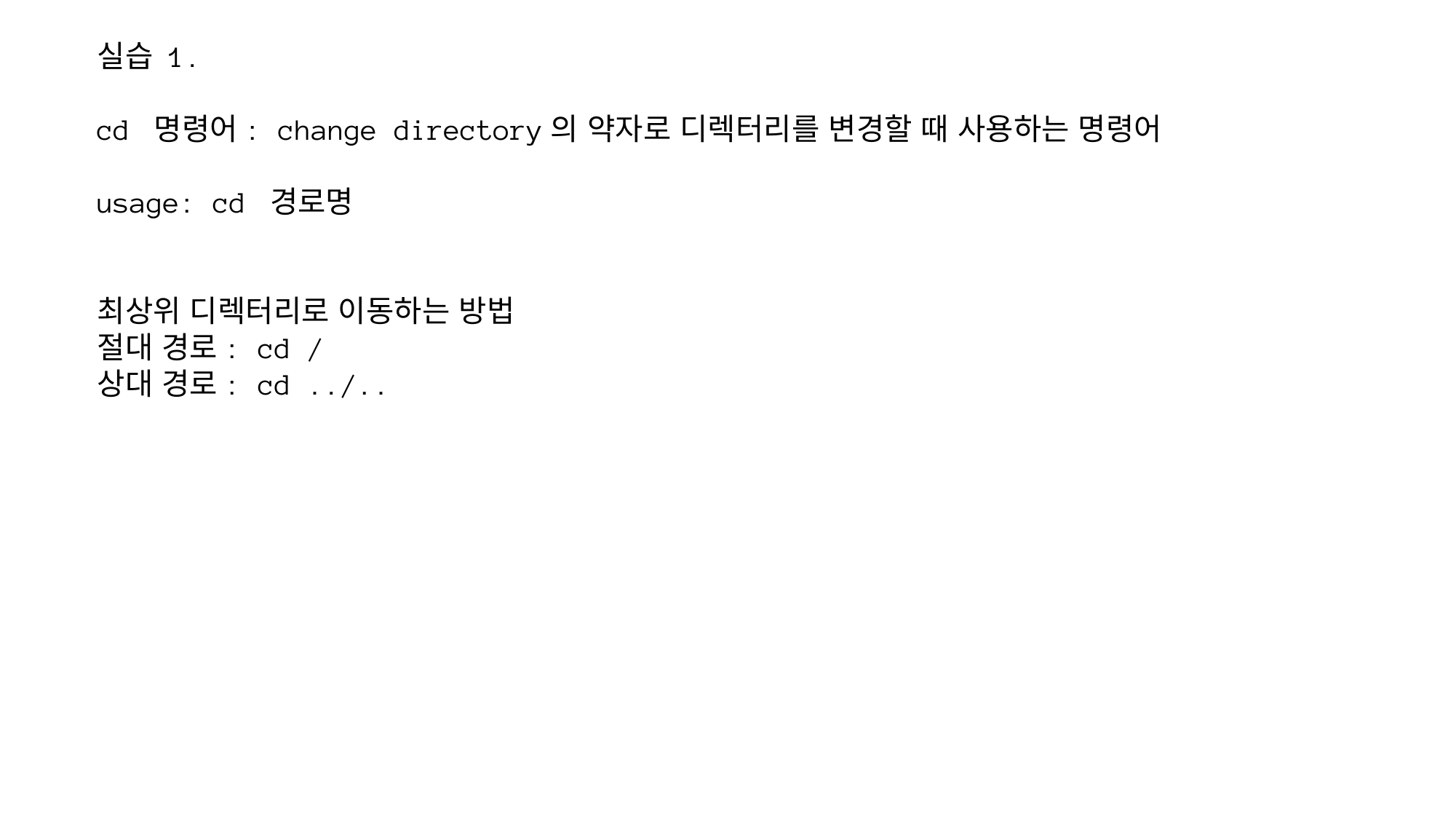

실습 1.

cd 명령어: change directory의 약자로 디렉터리를 변경할 때 사용하는 명령어

usage: cd 경로명

최상위 디렉터리로 이동하는 방법
절대 경로: cd /
상대 경로: cd ../..